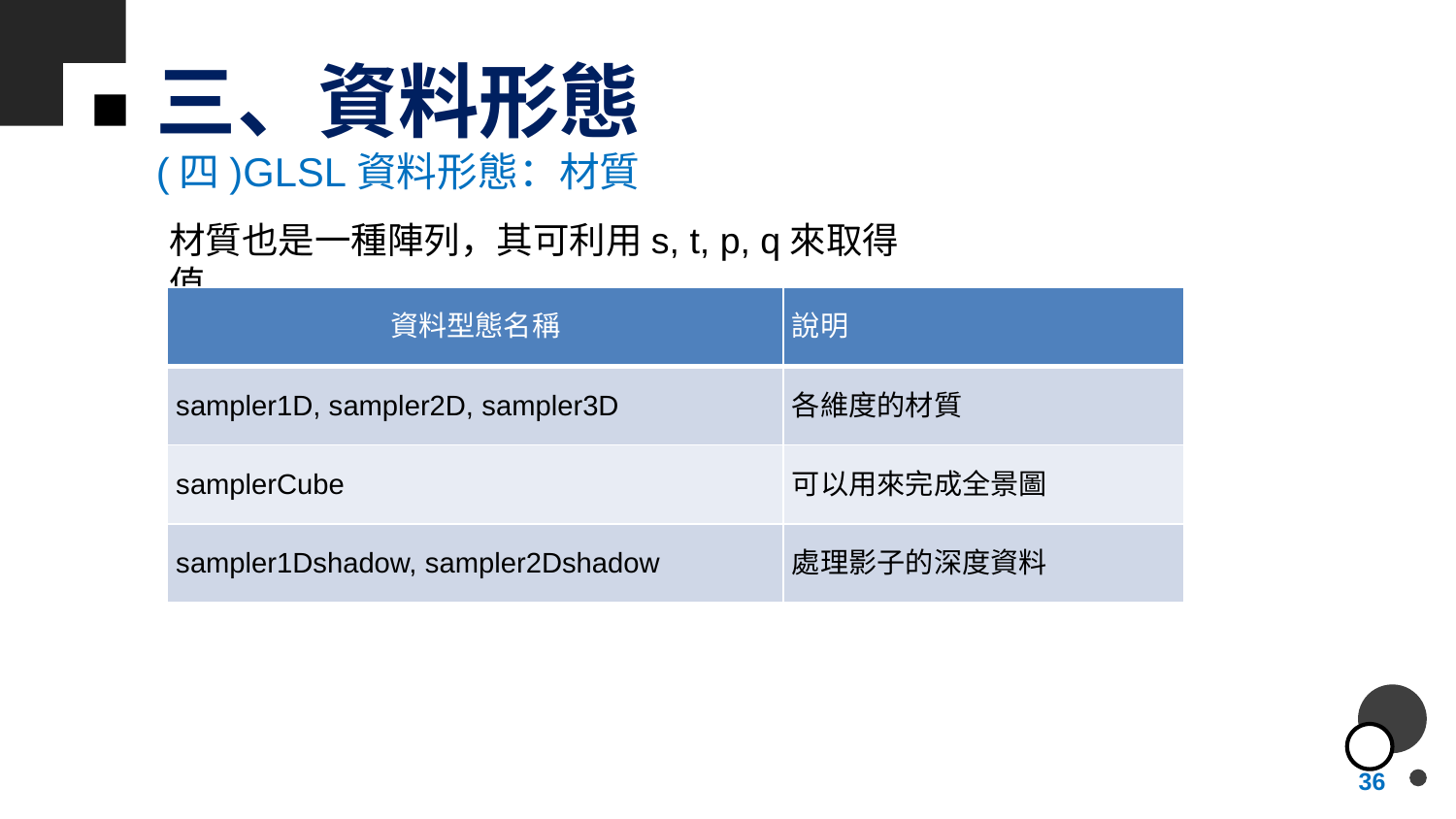

# 三、資料形態
(四)GLSL資料形態：材質
材質也是一種陣列，其可利用s, t, p, q來取得值
| 資料型態名稱 | 說明 |
| --- | --- |
| sampler1D, sampler2D, sampler3D | 各維度的材質 |
| samplerCube | 可以用來完成全景圖 |
| sampler1Dshadow, sampler2Dshadow | 處理影子的深度資料 |

36